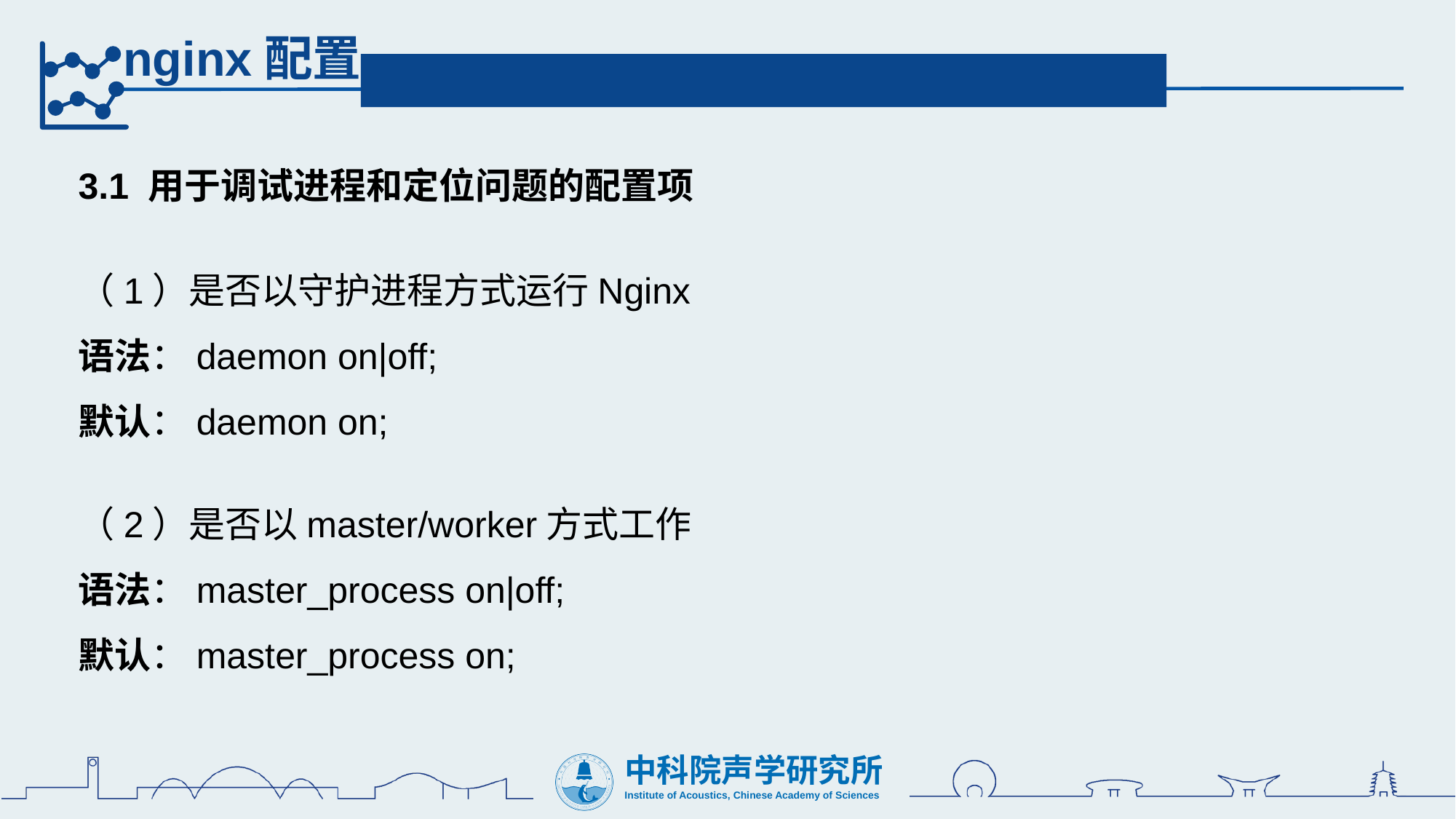

nginx配置

3.1 用于调试进程和定位问题的配置项
（1）是否以守护进程方式运行Nginx
语法：daemon on|off;
默认：daemon on;
（2）是否以master/worker方式工作
语法：master_process on|off;
默认：master_process on;